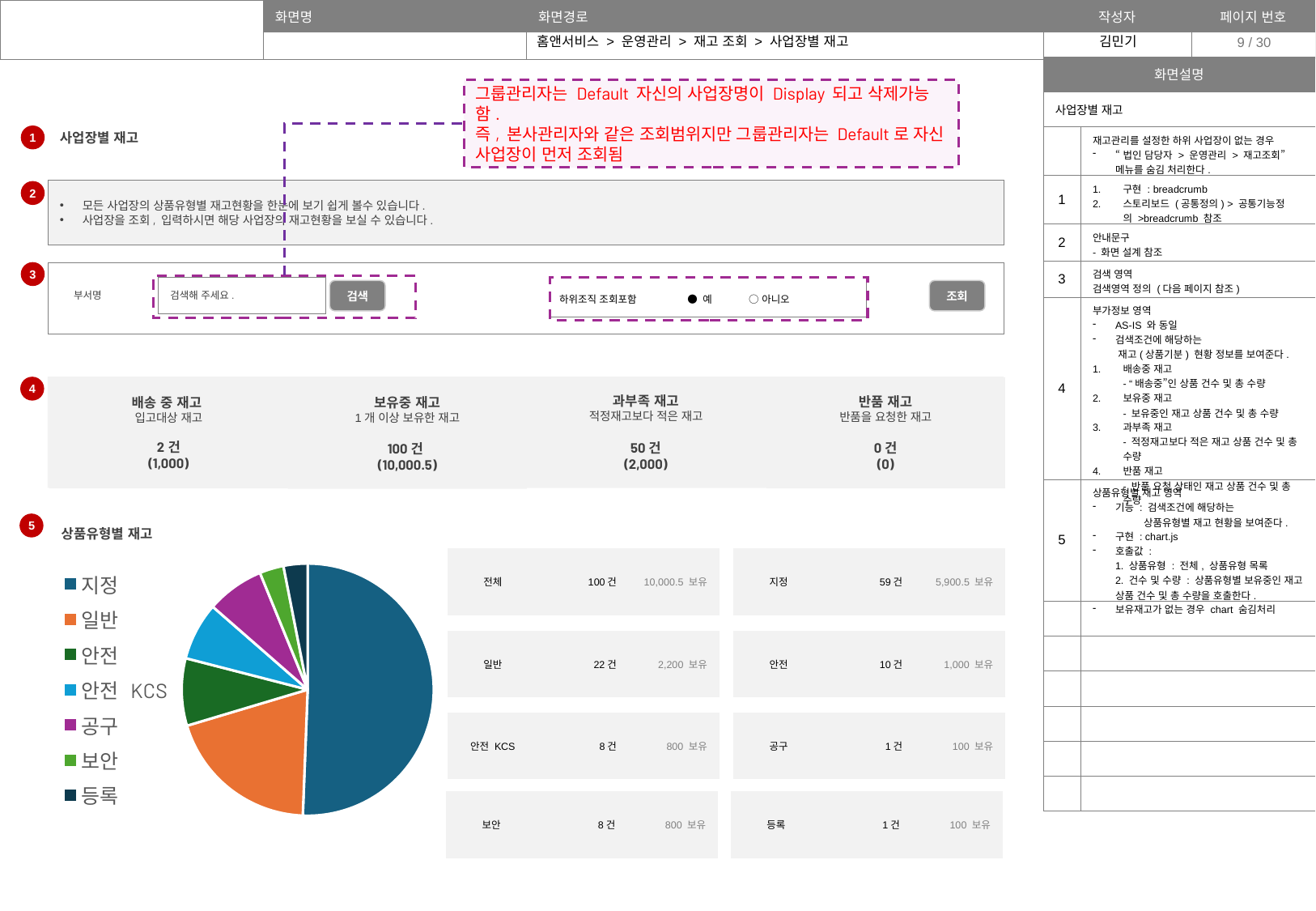

홈앤서비스 > 운영관리 > 재고 조회 > 사업장별 재고
9
| 화면설명 |  |
| --- | --- |
| 사업장별 재고 |  |
|  | 재고관리를 설정한 하위 사업장이 없는 경우 “법인 담당자 > 운영관리 > 재고조회” 메뉴를 숨김 처리한다. |
| 1 | 구현 : breadcrumb 스토리보드 (공통정의) > 공통기능정의 >breadcrumb 참조 |
| 2 | 안내문구 - 화면 설계 참조 |
| 3 | 검색 영역 검색영역 정의 (다음 페이지 참조) |
| 4 | 부가정보 영역 AS-IS 와 동일 검색조건에 해당하는 재고(상품기분) 현황 정보를 보여준다. 배송중 재고 - “배송중”인 상품 건수 및 총 수량 보유중 재고 - 보유중인 재고 상품 건수 및 총 수량 과부족 재고 - 적정재고보다 적은 재고 상품 건수 및 총 수량 반품 재고 - 반품 요청 상태인 재고 상품 건수 및 총 수량 |
| 5 | 상품유형별 재고 영역 기능 : 검색조건에 해당하는 상품유형별 재고 현황을 보여준다. 구현 : chart.js 호출값 : 1. 상품유형 : 전체, 상품유형 목록 2. 건수 및 수량 : 상품유형별 보유중인 재고 상품 건수 및 총 수량을 호출한다. 보유재고가 없는 경우 chart 숨김처리 |
|  |  |
|  |  |
|  |  |
|  |  |
|  |  |
|  |  |
그룹관리자는 Default 자신의 사업장명이 Display 되고 삭제가능 함.
즉, 본사관리자와 같은 조회범위지만 그룹관리자는 Default로 자신 사업장이 먼저 조회됨
사업장별 재고
1
모든 사업장의 상품유형별 재고현황을 한눈에 보기 쉽게 볼수 있습니다.
사업장을 조회, 입력하시면 해당 사업장의 재고현황을 보실 수 있습니다.
2
3

부서명
검색해 주세요.

| 하위조직 조회포함 | ● 예 ○ 아니오 |
| --- | --- |
검색
조회
4

과부족 재고
적정재고보다 적은 재고

50건
(2,000)
배송 중 재고
입고대상 재고

2건
(1,000)
반품 재고
반품을 요청한 재고

0건
(0)
보유중 재고
1개 이상 보유한 재고

100건
(10,000.5)
5
상품유형별 재고

### Chart

| Category | 상품유형별 재고 |
|---|---|
| 지정 | 8.2 |
| 일반 | 3.2 |
| 안전 | 1.4 |
| 안전 KCS | 1.2 |
| 공구 | 1.2 |
| 보안 | 0.5 |
| 등록 | 0.5 |
| 전체 | 100건 | 10,000.5 보유 |
| --- | --- | --- |
| 지정 | 59건 | 5,900.5 보유 |
| --- | --- | --- |
| 일반 | 22건 | 2,200 보유 |
| --- | --- | --- |
| 안전 | 10건 | 1,000 보유 |
| --- | --- | --- |
| 안전 KCS | 8건 | 800 보유 |
| --- | --- | --- |
| 공구 | 1건 | 100 보유 |
| --- | --- | --- |
| 보안 | 8건 | 800 보유 |
| --- | --- | --- |
| 등록 | 1건 | 100 보유 |
| --- | --- | --- |